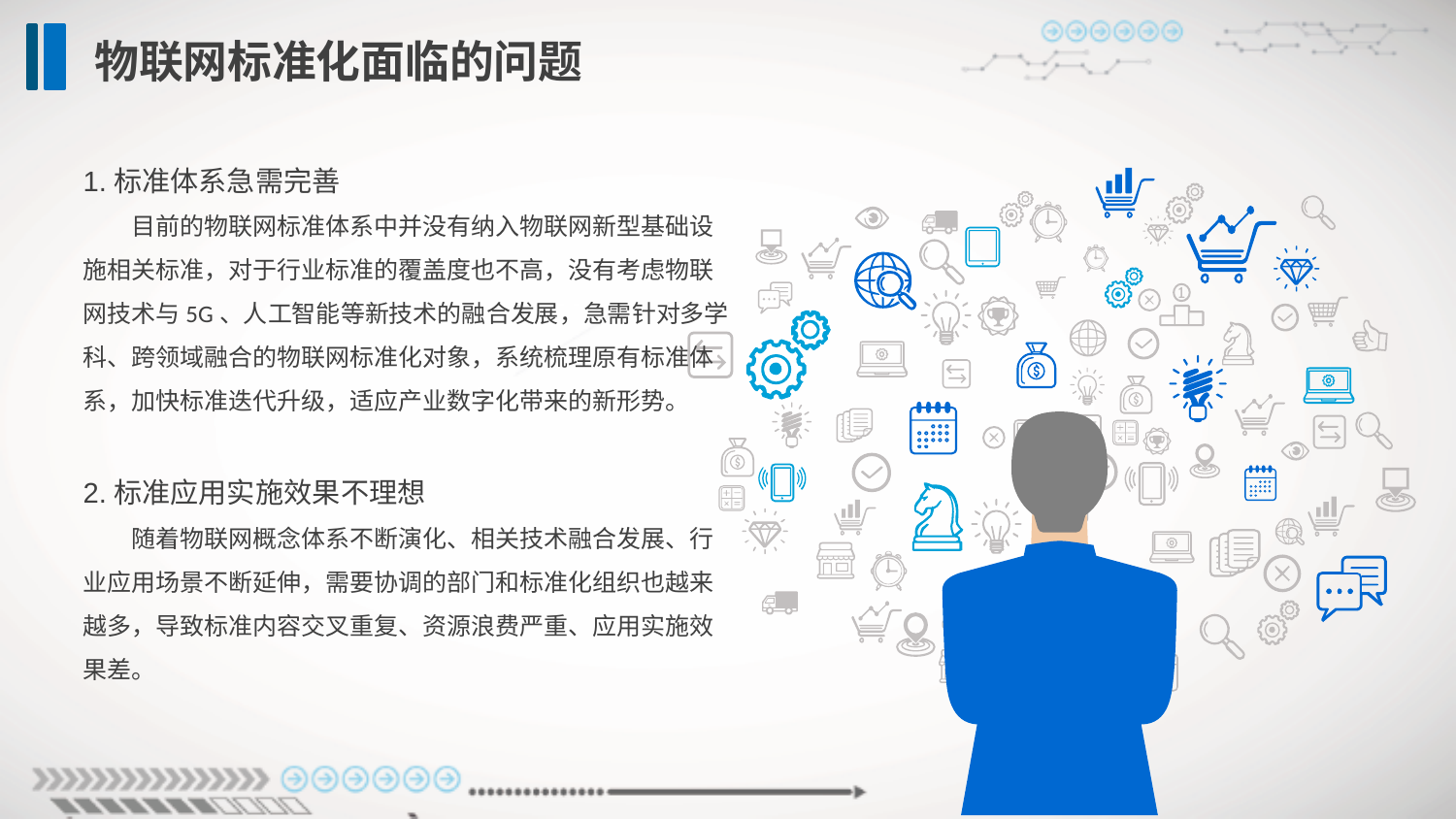

物联网标准化面临的问题

1.标准体系急需完善
目前的物联网标准体系中并没有纳入物联网新型基础设施相关标准，对于行业标准的覆盖度也不高，没有考虑物联网技术与5G、人工智能等新技术的融合发展，急需针对多学科、跨领域融合的物联网标准化对象，系统梳理原有标准体系，加快标准迭代升级，适应产业数字化带来的新形势。

2.标准应用实施效果不理想
随着物联网概念体系不断演化、相关技术融合发展、行业应用场景不断延伸，需要协调的部门和标准化组织也越来越多，导致标准内容交叉重复、资源浪费严重、应用实施效果差。